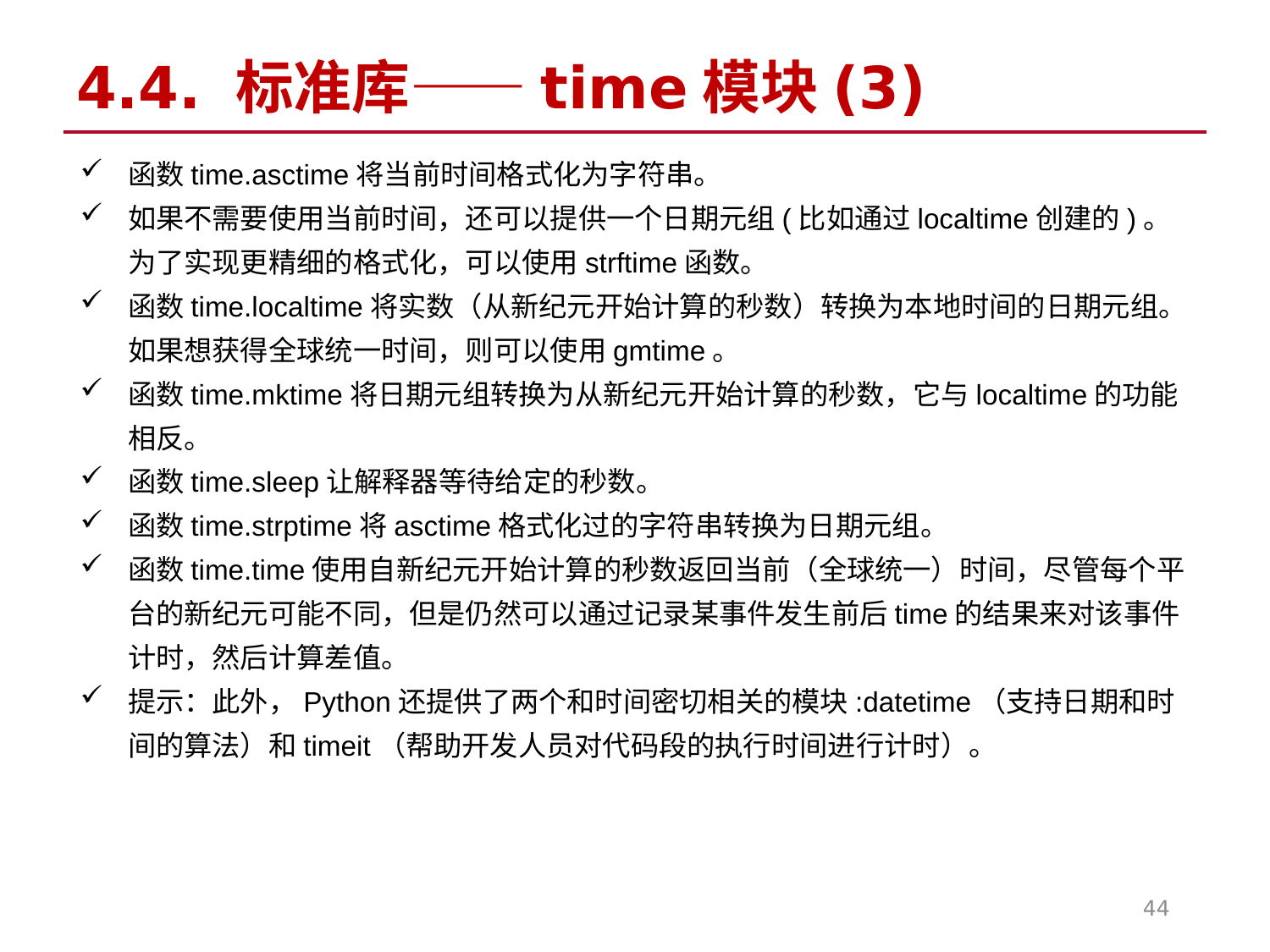

# 4.4. 标准库——time模块(3)
函数time.asctime将当前时间格式化为字符串。
如果不需要使用当前时间，还可以提供一个日期元组(比如通过localtime创建的)。为了实现更精细的格式化，可以使用strftime函数。
函数time.localtime将实数（从新纪元开始计算的秒数）转换为本地时间的日期元组。如果想获得全球统一时间，则可以使用gmtime。
函数time.mktime将日期元组转换为从新纪元开始计算的秒数，它与localtime的功能相反。
函数time.sleep让解释器等待给定的秒数。
函数time.strptime将asctime格式化过的字符串转换为日期元组。
函数time.time使用自新纪元开始计算的秒数返回当前（全球统一）时间，尽管每个平台的新纪元可能不同，但是仍然可以通过记录某事件发生前后time的结果来对该事件计时，然后计算差值。
提示：此外，Python还提供了两个和时间密切相关的模块:datetime（支持日期和时间的算法）和timeit（帮助开发人员对代码段的执行时间进行计时）。
44